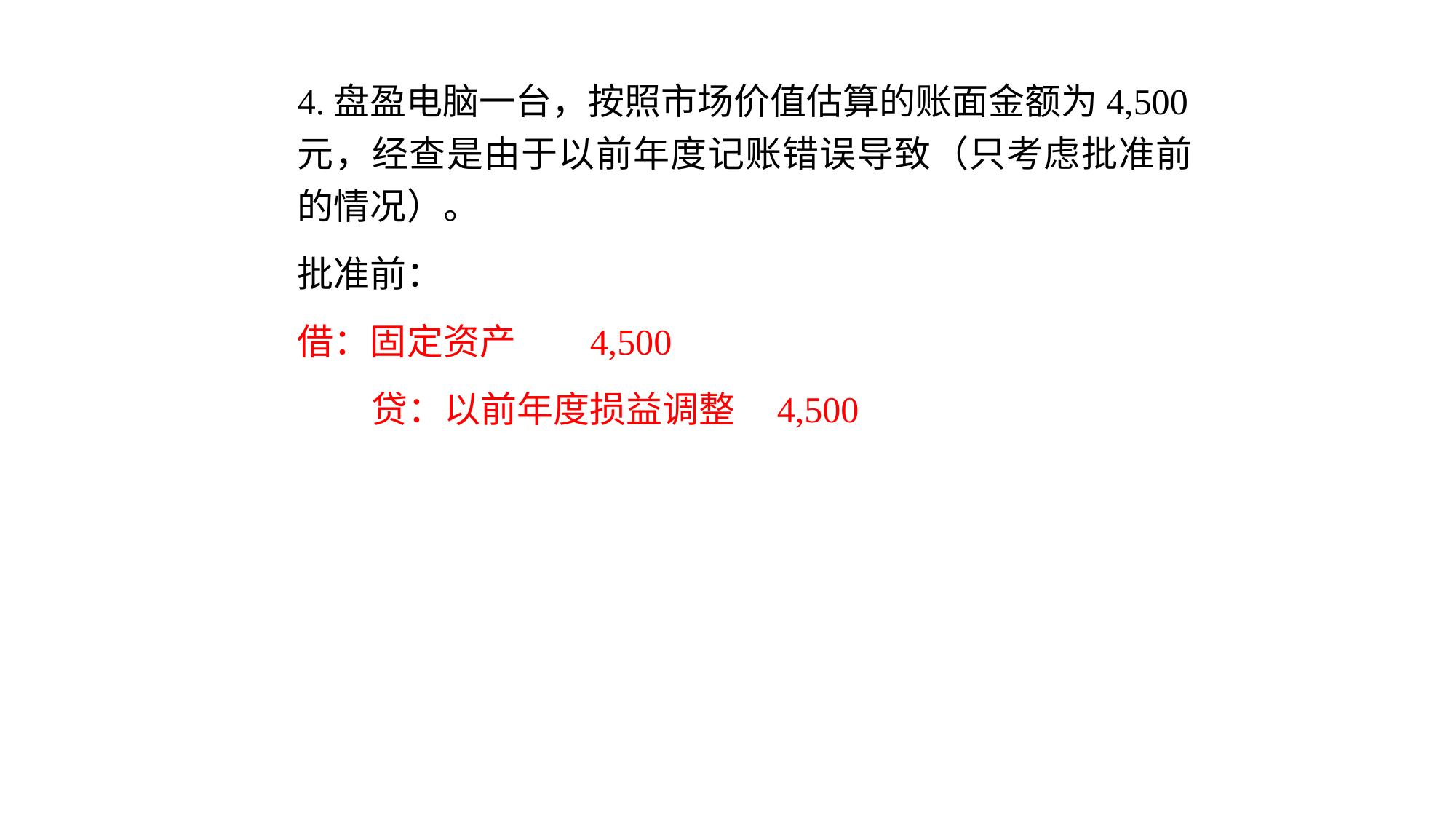

4.盘盈电脑一台，按照市场价值估算的账面金额为4,500元，经查是由于以前年度记账错误导致（只考虑批准前的情况）。
批准前：
借：固定资产        4,500
        贷：以前年度损益调整    4,500